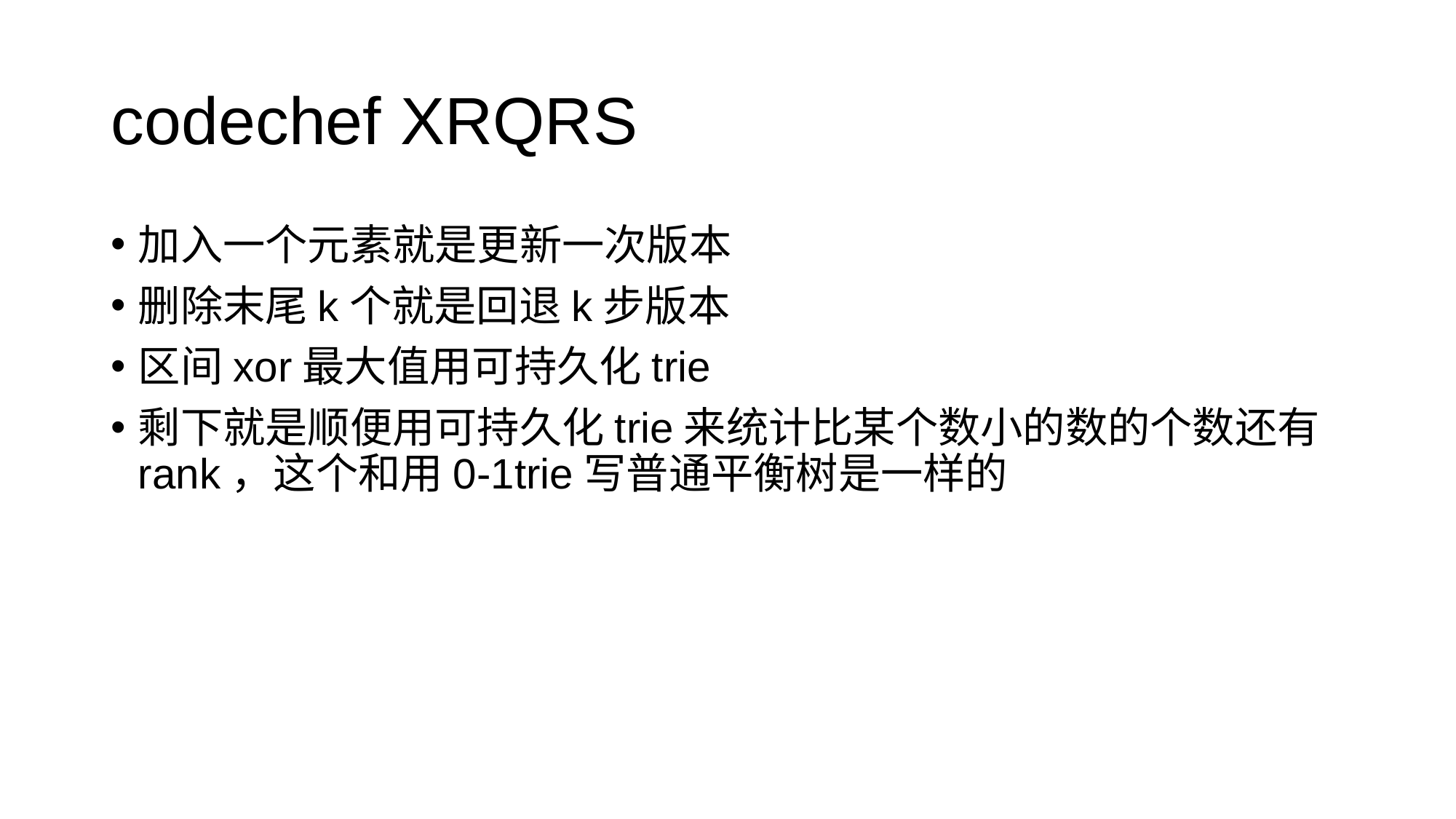

# codechef XRQRS
加入一个元素就是更新一次版本
删除末尾k个就是回退k步版本
区间xor最大值用可持久化trie
剩下就是顺便用可持久化trie来统计比某个数小的数的个数还有rank，这个和用0-1trie写普通平衡树是一样的